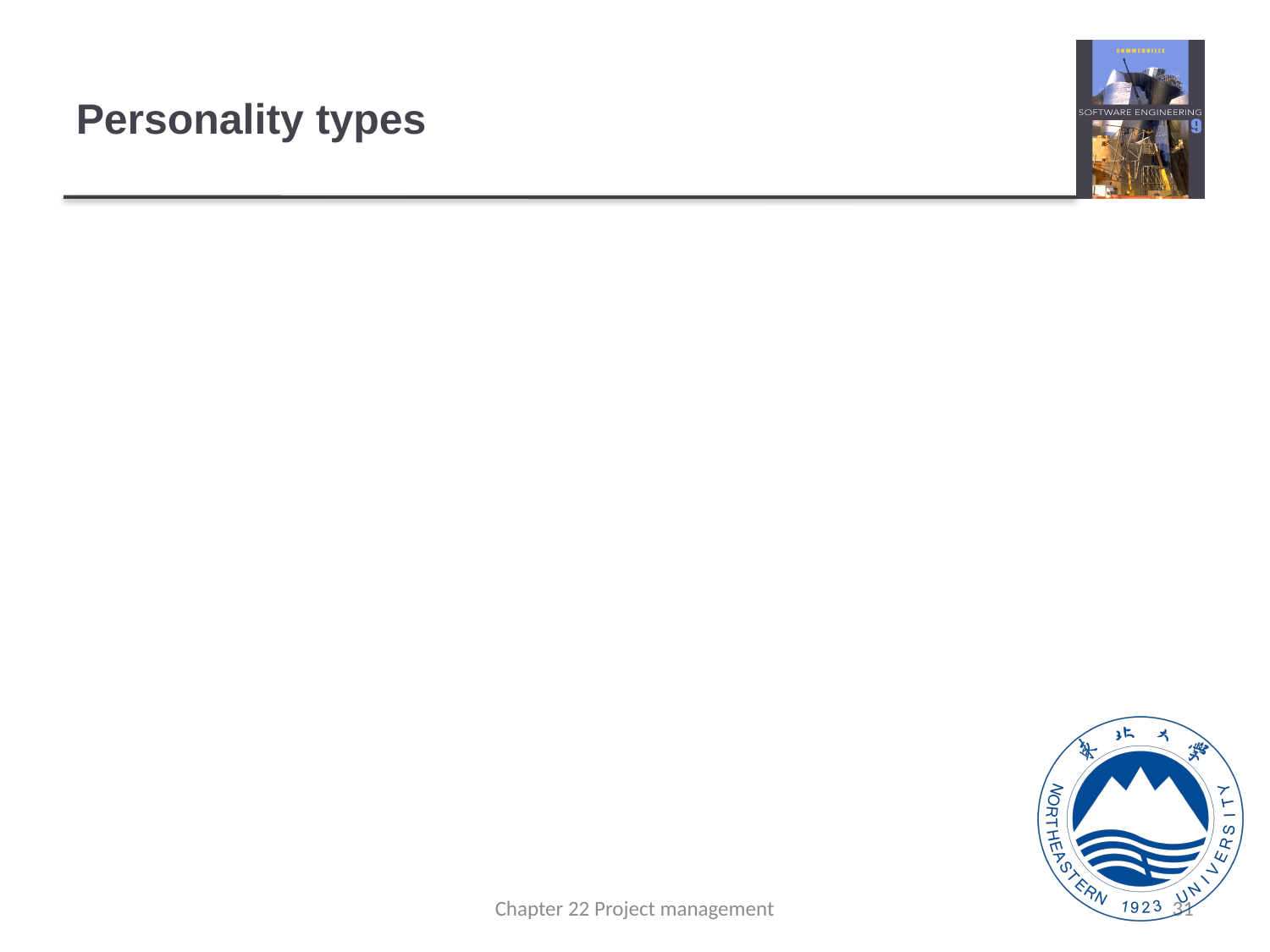

# Personality types
The needs hierarchy is almost certainly an over-simplification of motivation in practice.
人格类型也会对激励产生影响
Motivation should also take into account different personality types:
Task-oriented;任务本身激发了他们的工作热情
Self-oriented;个人成功和得到认可，不想当将军的士兵不是好士兵
Interaction-oriented.交流协作
Or Multiple types
Chapter 22 Project management
31